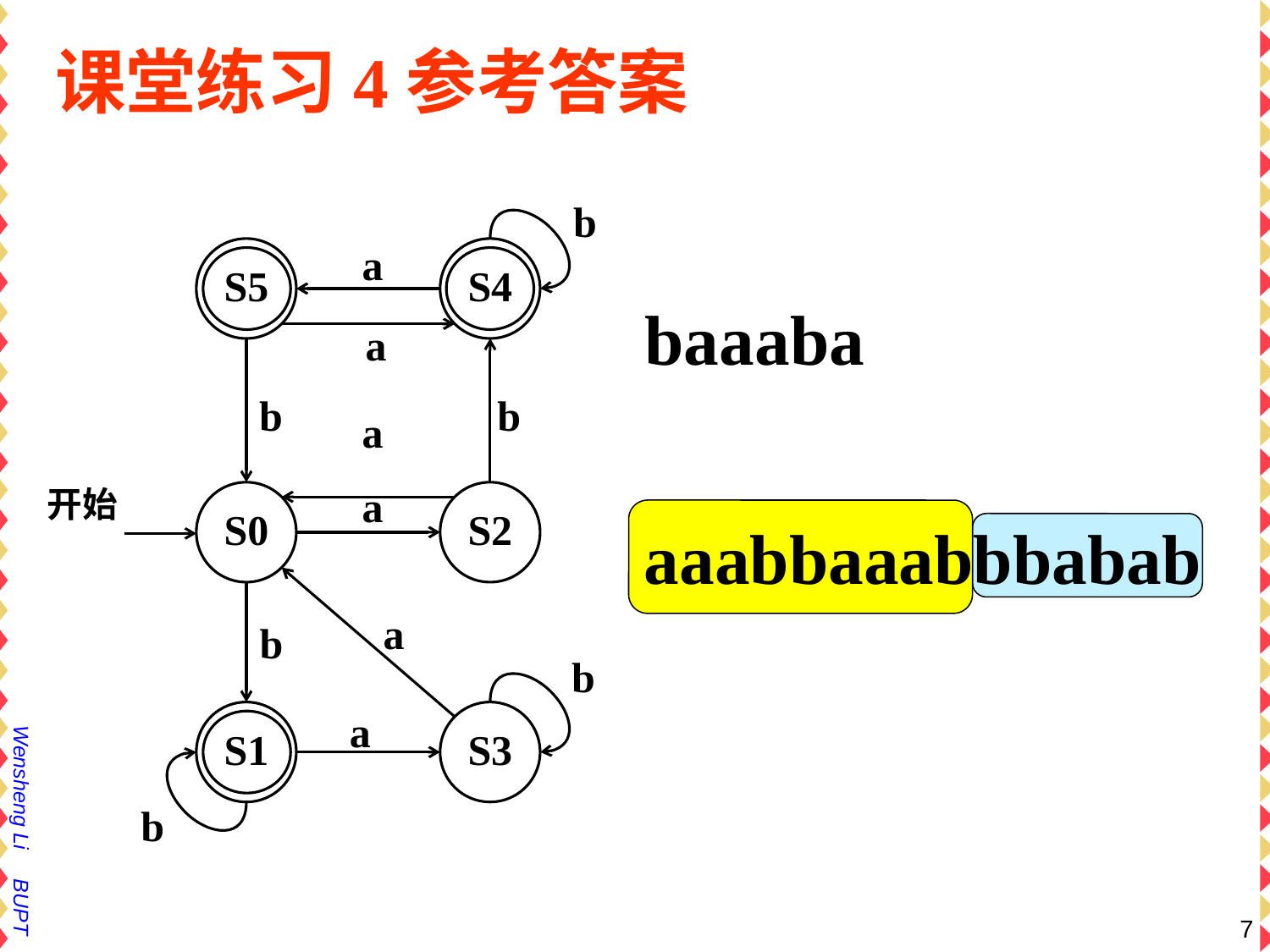

# 课堂练习4参考答案
b
a
S5
S4

a
b
b
a
a
开始
S0
S2
a
b
b
a
S1
S3

b
baaaba

aaabbaaabbbabab

7